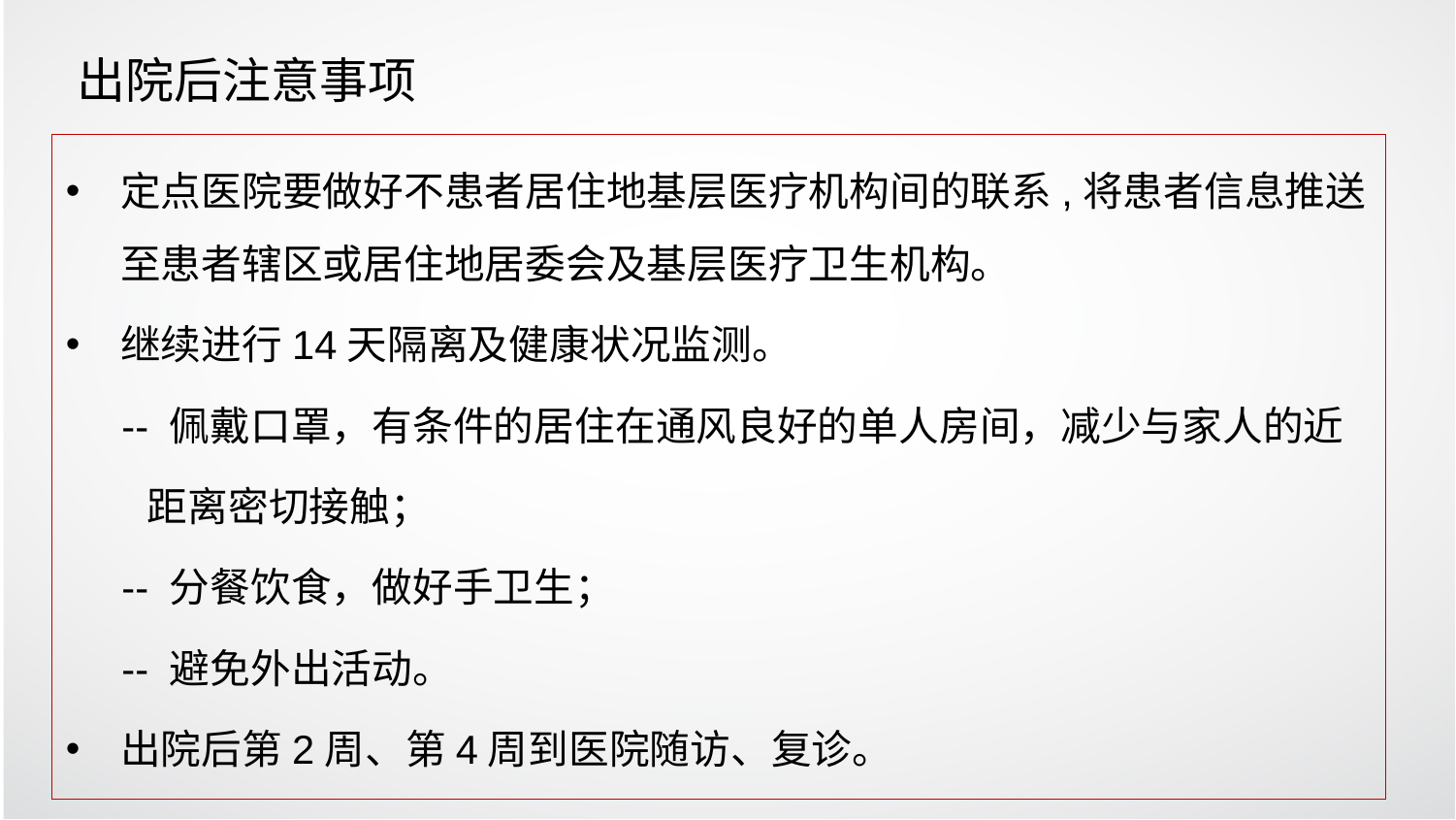

# 出院后注意事项
定点医院要做好不患者居住地基层医疗机构间的联系,将患者信息推送至患者辖区或居住地居委会及基层医疗卫生机构。
继续进行14天隔离及健康状况监测。
     -- 佩戴口罩，有条件的居住在通风良好的单人房间，减少与家人的近
        距离密切接触；
     -- 分餐饮食，做好手卫生；
     -- 避免外出活动。
出院后第2周、第4周到医院随访、复诊。